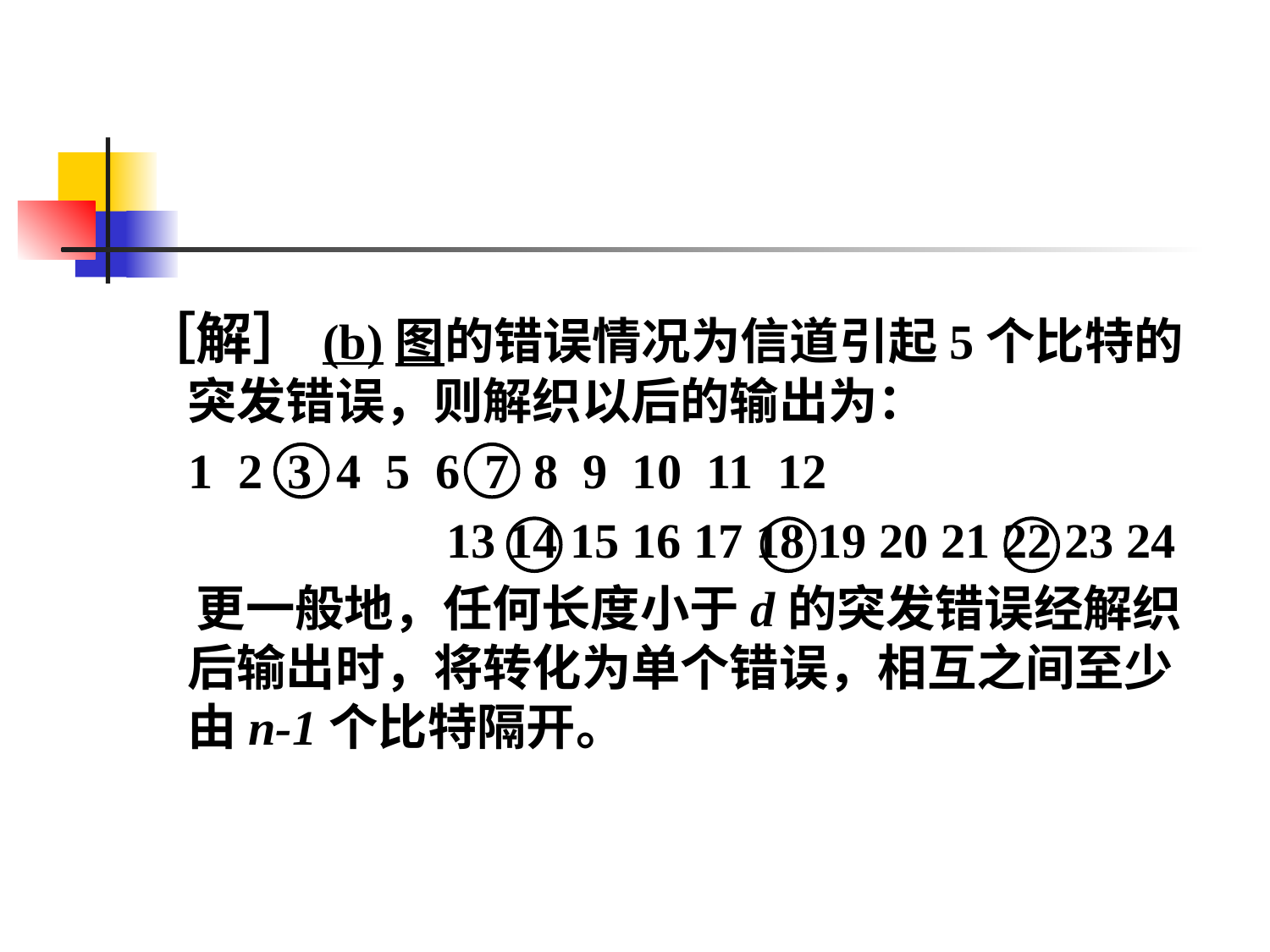

#
［解］(b)图的错误情况为信道引起5个比特的突发错误，则解织以后的输出为：
    1  2  3  4  5  6  7  8  9  10  11  12
                         13 14 15 16 17 18 19 20 21 22 23 24
    更一般地，任何长度小于d的突发错误经解织后输出时，将转化为单个错误，相互之间至少由n-1个比特隔开。